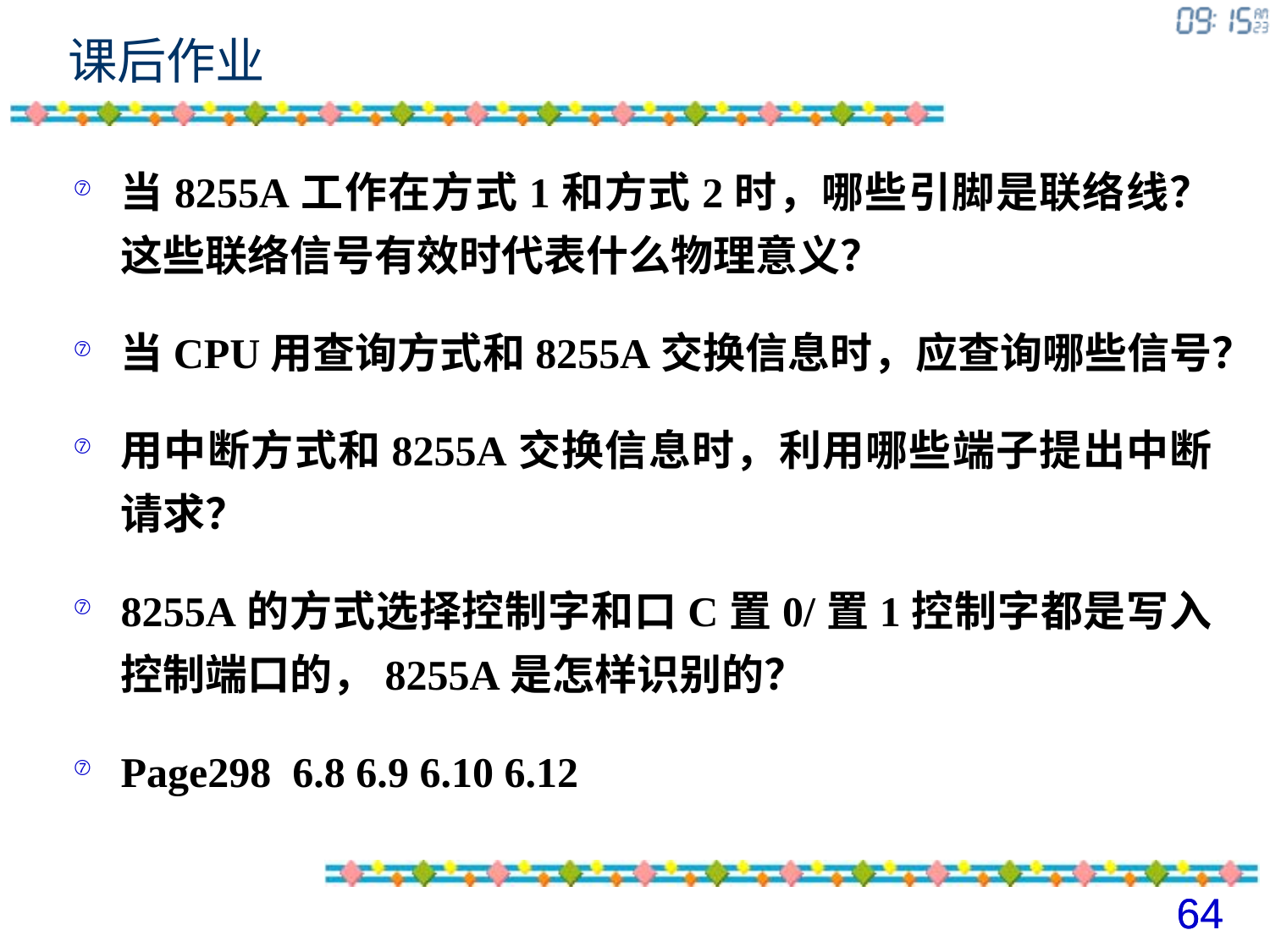

# 课后作业
当8255A工作在方式1和方式2时，哪些引脚是联络线？这些联络信号有效时代表什么物理意义？
当CPU用查询方式和8255A交换信息时，应查询哪些信号？
用中断方式和8255A交换信息时，利用哪些端子提出中断请求？
8255A的方式选择控制字和口C置0/置1控制字都是写入控制端口的，8255A是怎样识别的？
Page298  6.8 6.9 6.10 6.12